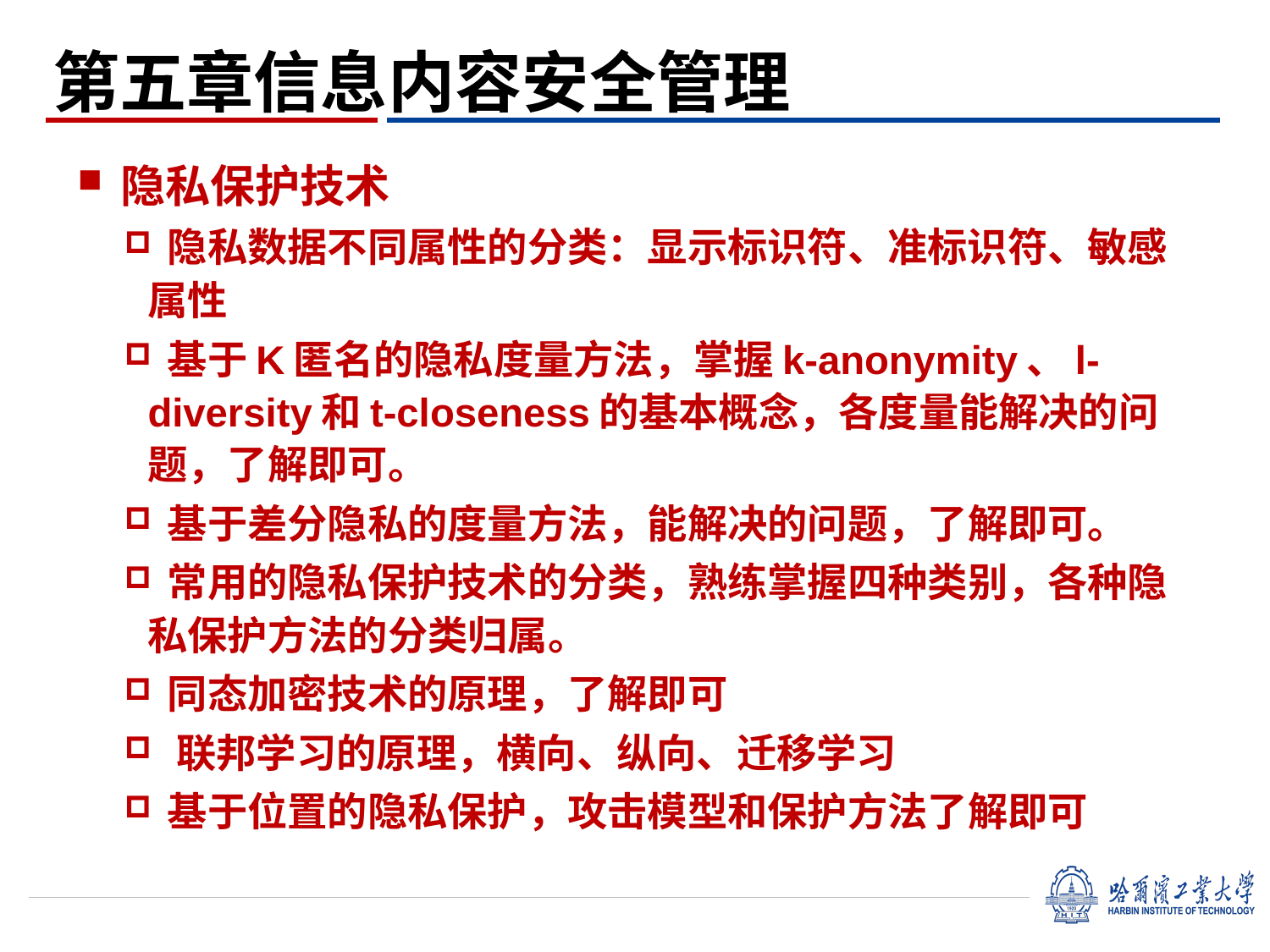

第五章信息内容安全管理
 隐私保护技术
 隐私数据不同属性的分类：显示标识符、准标识符、敏感属性
 基于K匿名的隐私度量方法，掌握k-anonymity、l-diversity和t-closeness的基本概念，各度量能解决的问题，了解即可。
 基于差分隐私的度量方法，能解决的问题，了解即可。
 常用的隐私保护技术的分类，熟练掌握四种类别，各种隐私保护方法的分类归属。
 同态加密技术的原理，了解即可
  联邦学习的原理，横向、纵向、迁移学习
 基于位置的隐私保护，攻击模型和保护方法了解即可